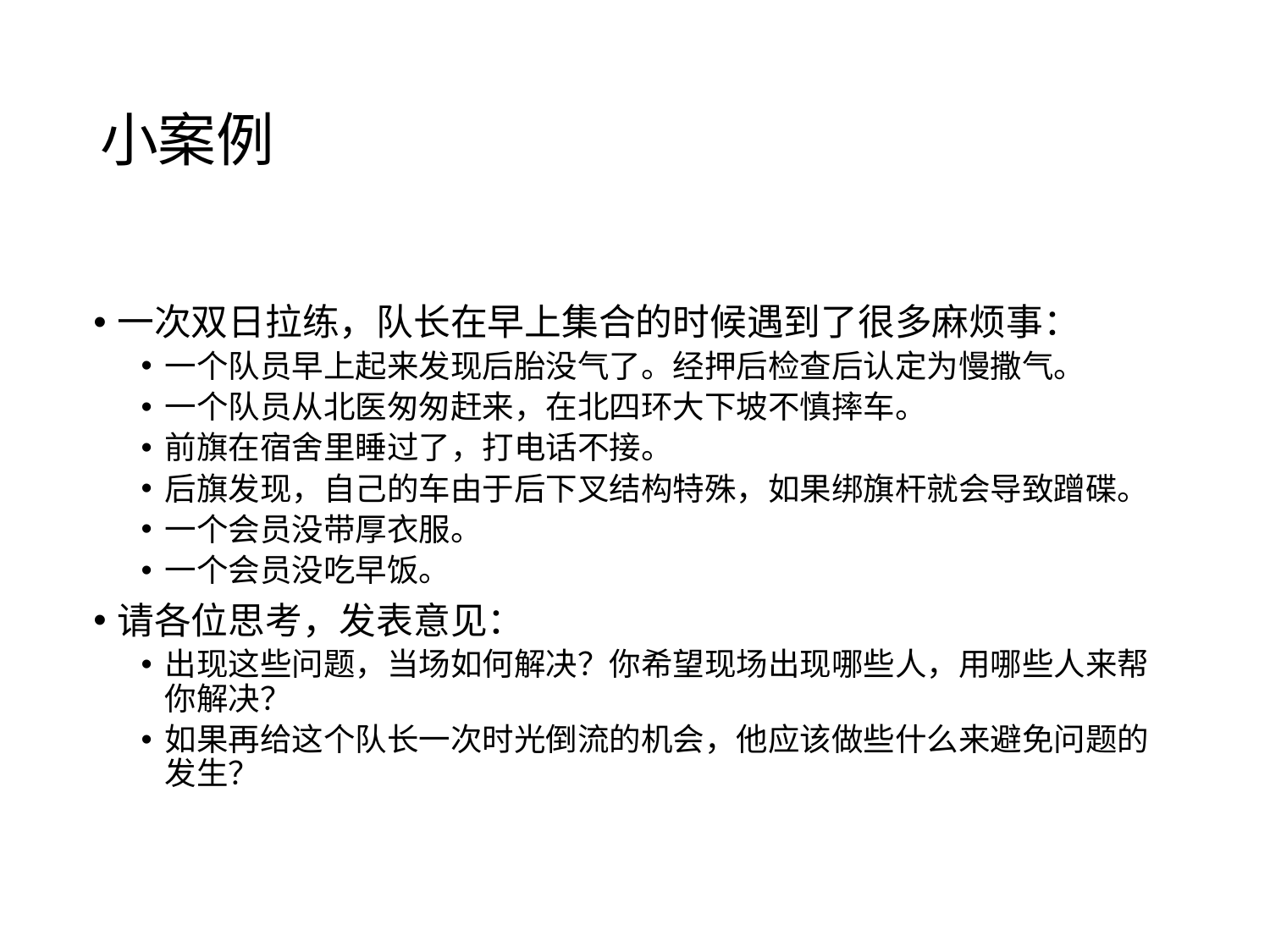

# 小案例
一次双日拉练，队长在早上集合的时候遇到了很多麻烦事：
一个队员早上起来发现后胎没气了。经押后检查后认定为慢撒气。
一个队员从北医匆匆赶来，在北四环大下坡不慎摔车。
前旗在宿舍里睡过了，打电话不接。
后旗发现，自己的车由于后下叉结构特殊，如果绑旗杆就会导致蹭碟。
一个会员没带厚衣服。
一个会员没吃早饭。
请各位思考，发表意见：
出现这些问题，当场如何解决？你希望现场出现哪些人，用哪些人来帮你解决？
如果再给这个队长一次时光倒流的机会，他应该做些什么来避免问题的发生？